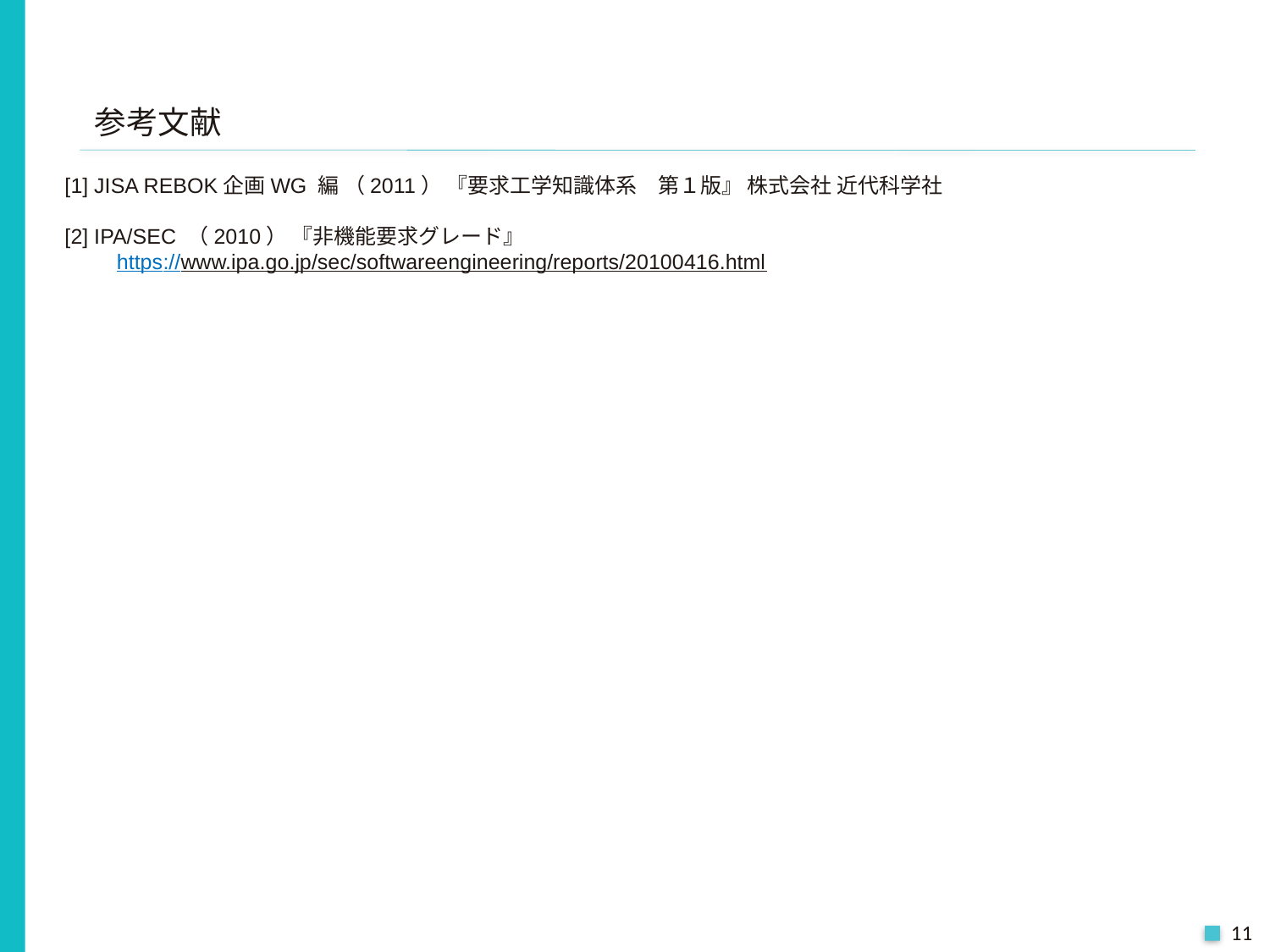

参考文献
[1] JISA REBOK企画WG 編 （2011） 『要求工学知識体系　第１版』 株式会社 近代科学社

[2] IPA/SEC （2010） 『非機能要求グレード』
　　 https://www.ipa.go.jp/sec/softwareengineering/reports/20100416.html

11